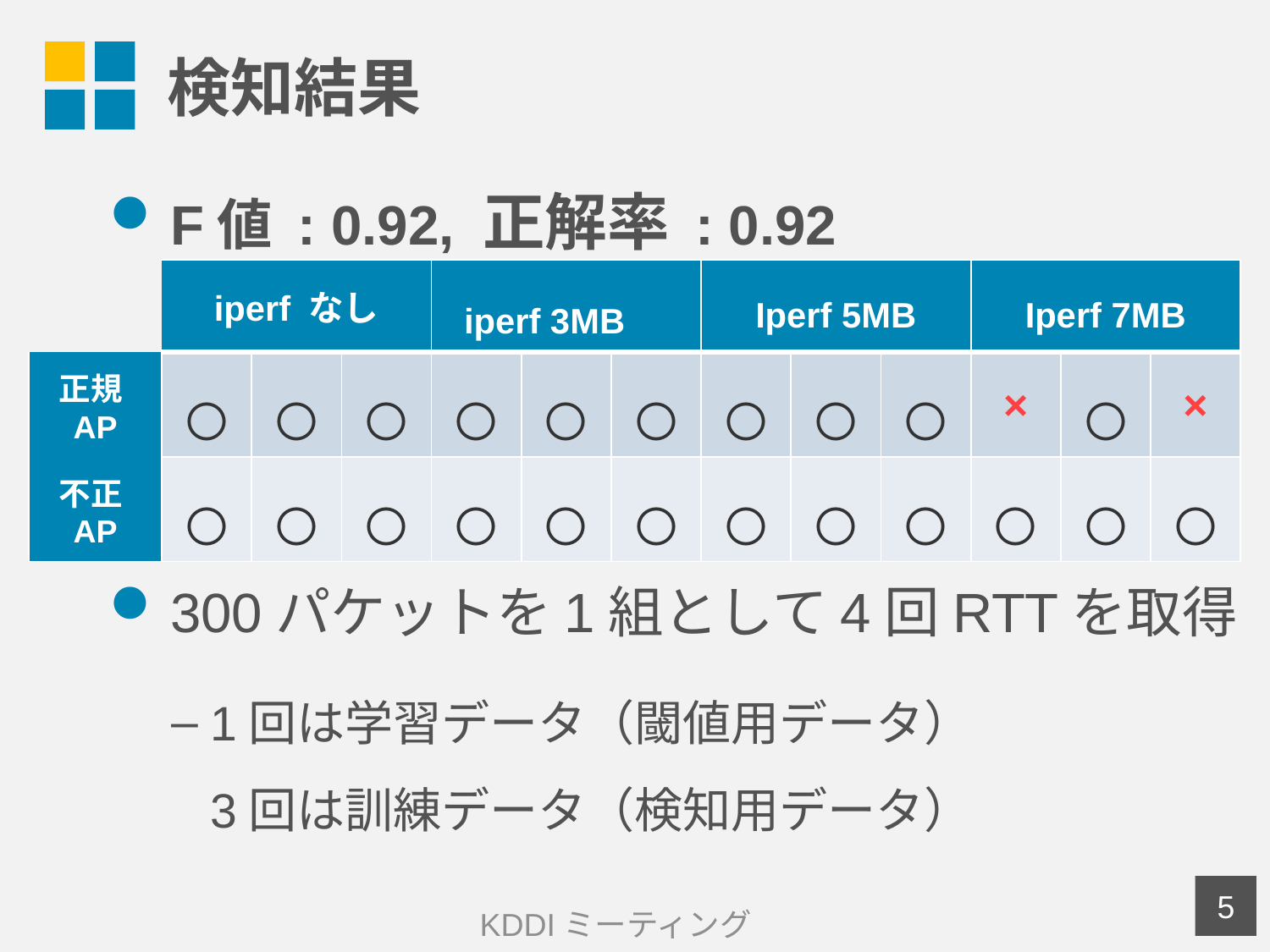

# 検知結果
F値 : 0.92, 正解率 : 0.92

300パケットを1組として4回RTTを取得
1回は学習データ（閾値用データ）
3回は訓練データ（検知用データ）
|  | iperf なし |  |  | iperf 3MB |  |  | Iperf 5MB |  |  | Iperf 7MB |  |  |
| --- | --- | --- | --- | --- | --- | --- | --- | --- | --- | --- | --- | --- |
| 正規AP | 〇 | 〇 | 〇 | 〇 | 〇 | 〇 | 〇 | 〇 | 〇 | × | 〇 | × |
| 不正AP | 〇 | 〇 | 〇 | 〇 | 〇 | 〇 | 〇 | 〇 | 〇 | 〇 | 〇 | 〇 |
5
KDDIミーティング